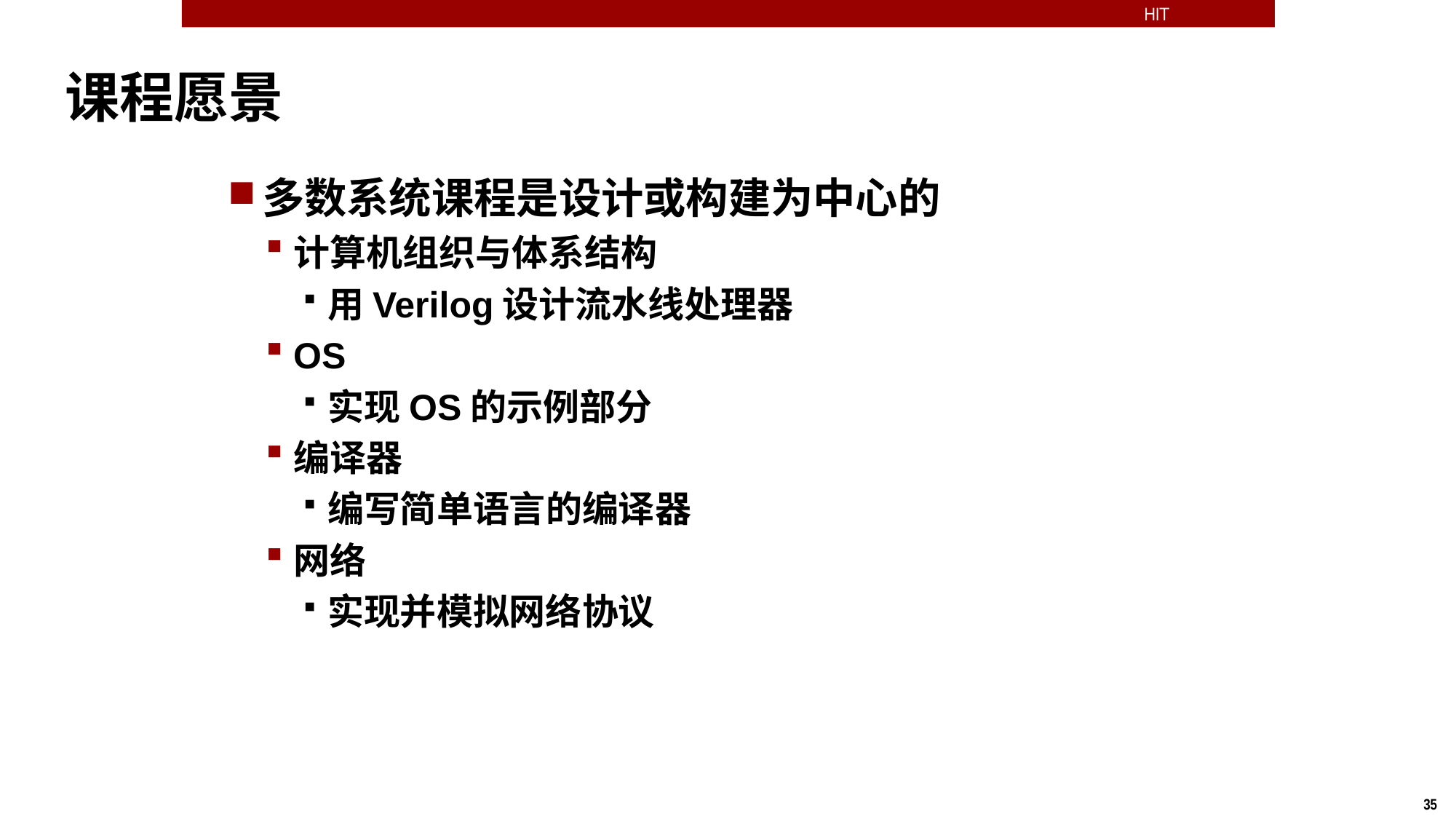

HIT
# 课程愿景
多数系统课程是设计或构建为中心的
计算机组织与体系结构
用Verilog设计流水线处理器
OS
实现OS的示例部分
编译器
编写简单语言的编译器
网络
实现并模拟网络协议